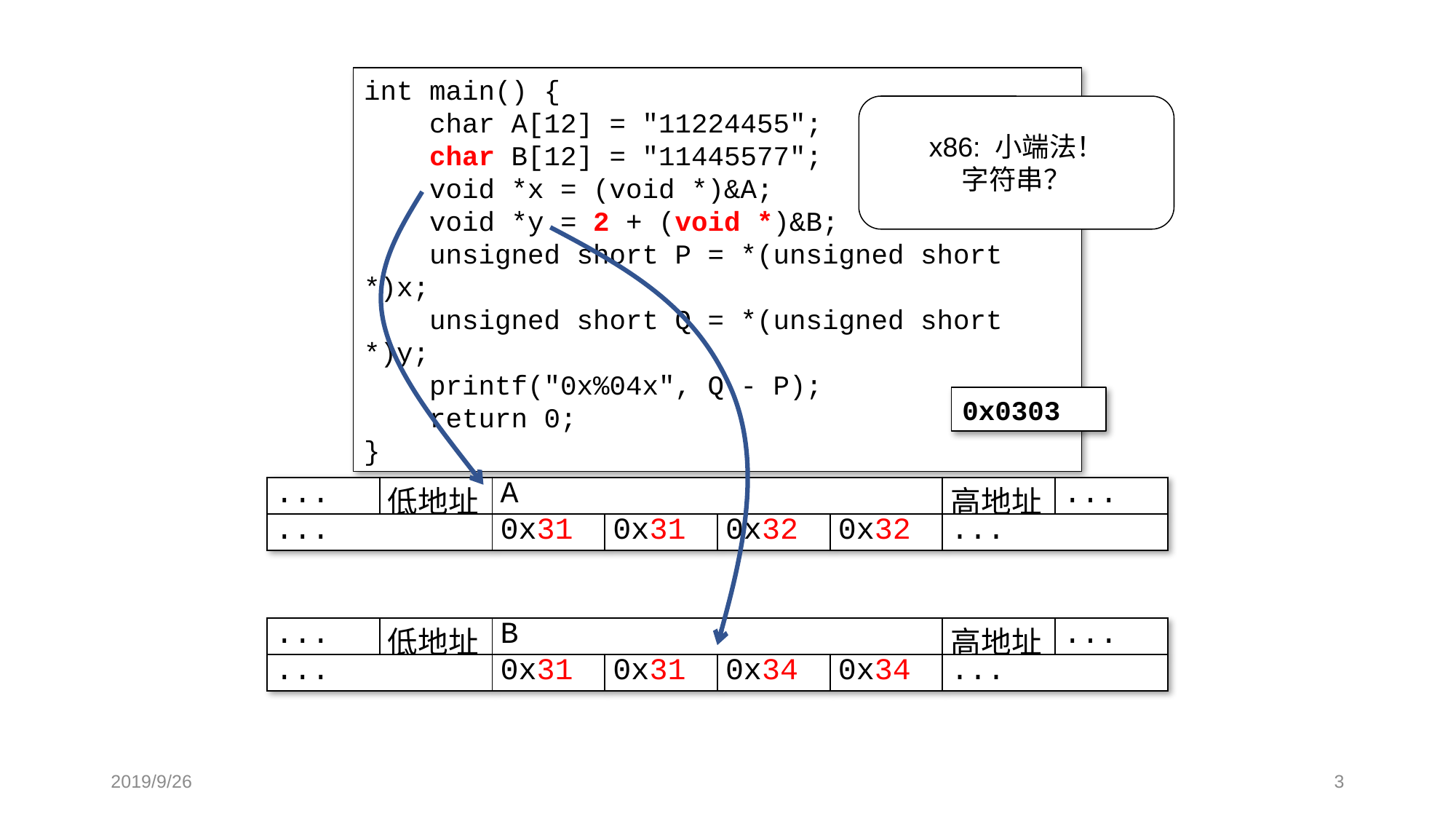

int main() {
    char A[12] = "11224455";
    char B[12] = "11445577";
    void *x = (void *)&A;
    void *y = 2 + (void *)&B;
    unsigned short P = *(unsigned short *)x;
    unsigned short Q = *(unsigned short *)y;
    printf("0x%04x", Q - P);
    return 0;
}
x86: 小端法！
字符串？

0x0303
| ... | 低地址 | A |  |  |  | 高地址 | ... |
| --- | --- | --- | --- | --- | --- | --- | --- |
| ... |  | 0x31 | 0x31 | 0x32 | 0x32 | ... |  |
| ... | 低地址 | B |  |  |  | 高地址 | ... |
| --- | --- | --- | --- | --- | --- | --- | --- |
| ... |  | 0x31 | 0x31 | 0x34 | 0x34 | ... |  |
2019/9/26
3